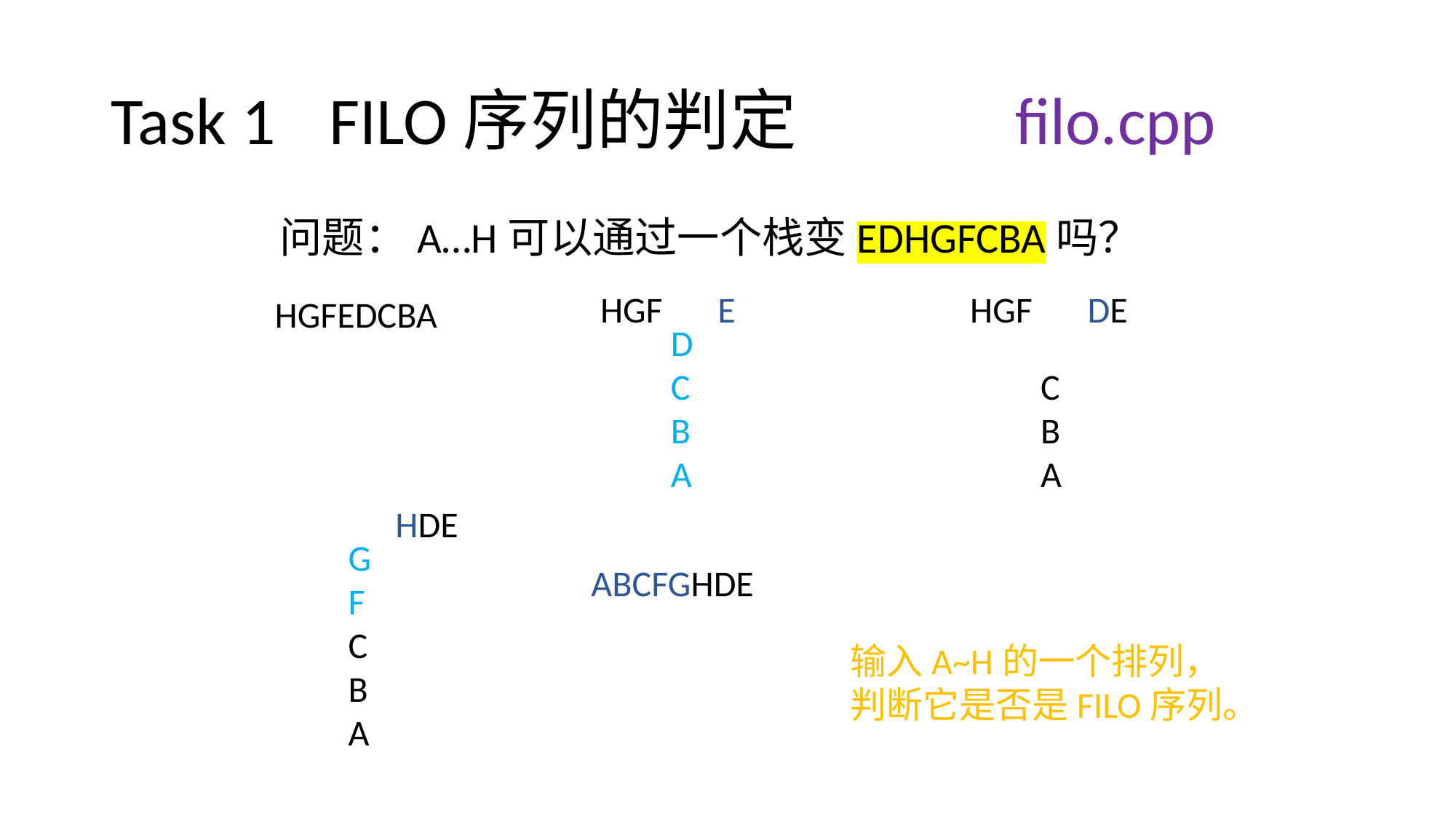

# Task 1	FILO序列的判定		 filo.cpp
问题：A…H可以通过一个栈变EDHGFCBA吗？
HGF
E
D
C
B
A
HGF
DE

C
B
A
HGFEDCBA

HDE
G
F
C
B
A
ABCFGHDE
输入A~H的一个排列，
判断它是否是FILO序列。